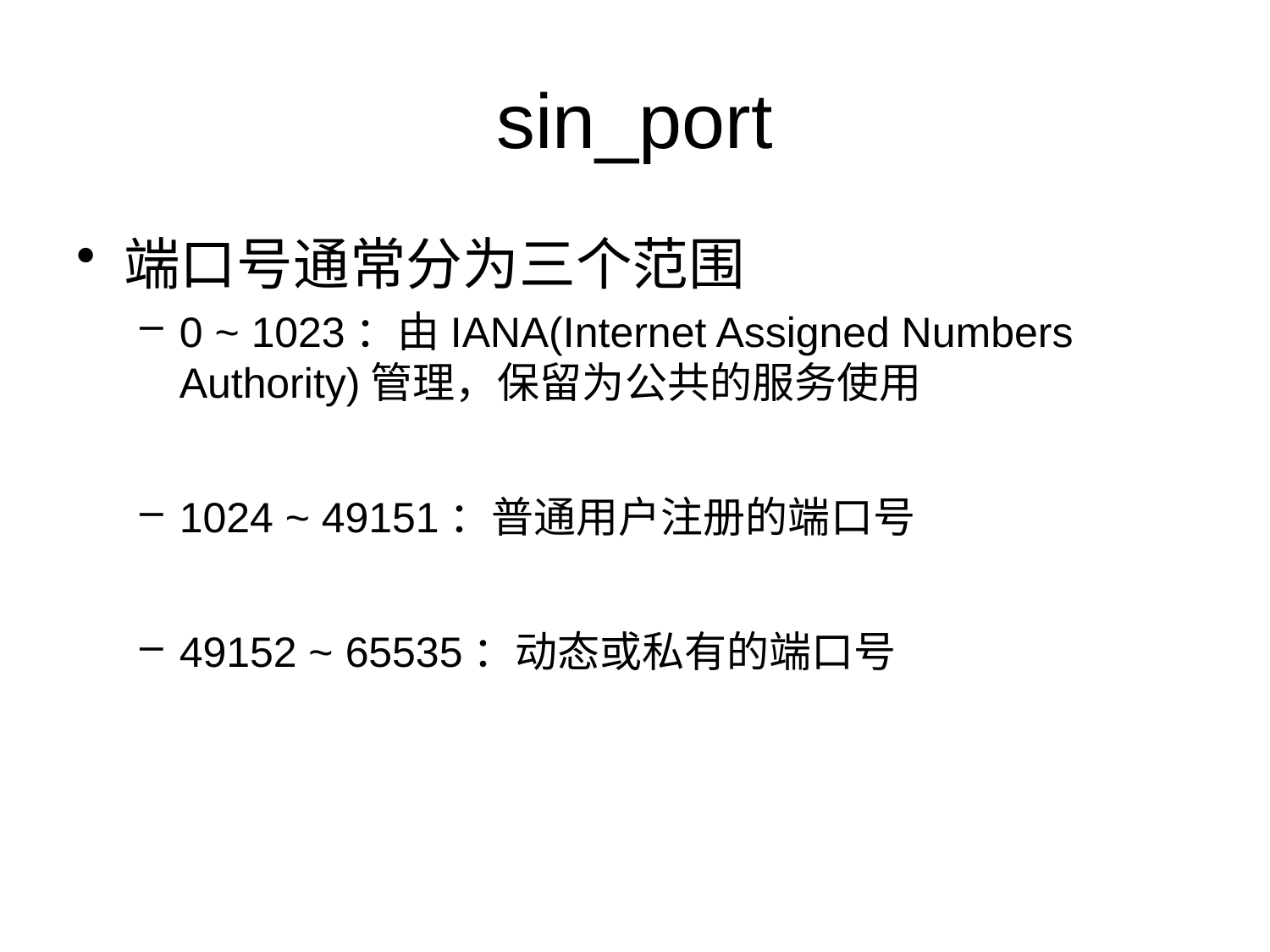

# sin_port
端口号通常分为三个范围
0 ~ 1023：由IANA(Internet Assigned Numbers Authority)管理，保留为公共的服务使用

1024 ~ 49151：普通用户注册的端口号

49152 ~ 65535：动态或私有的端口号